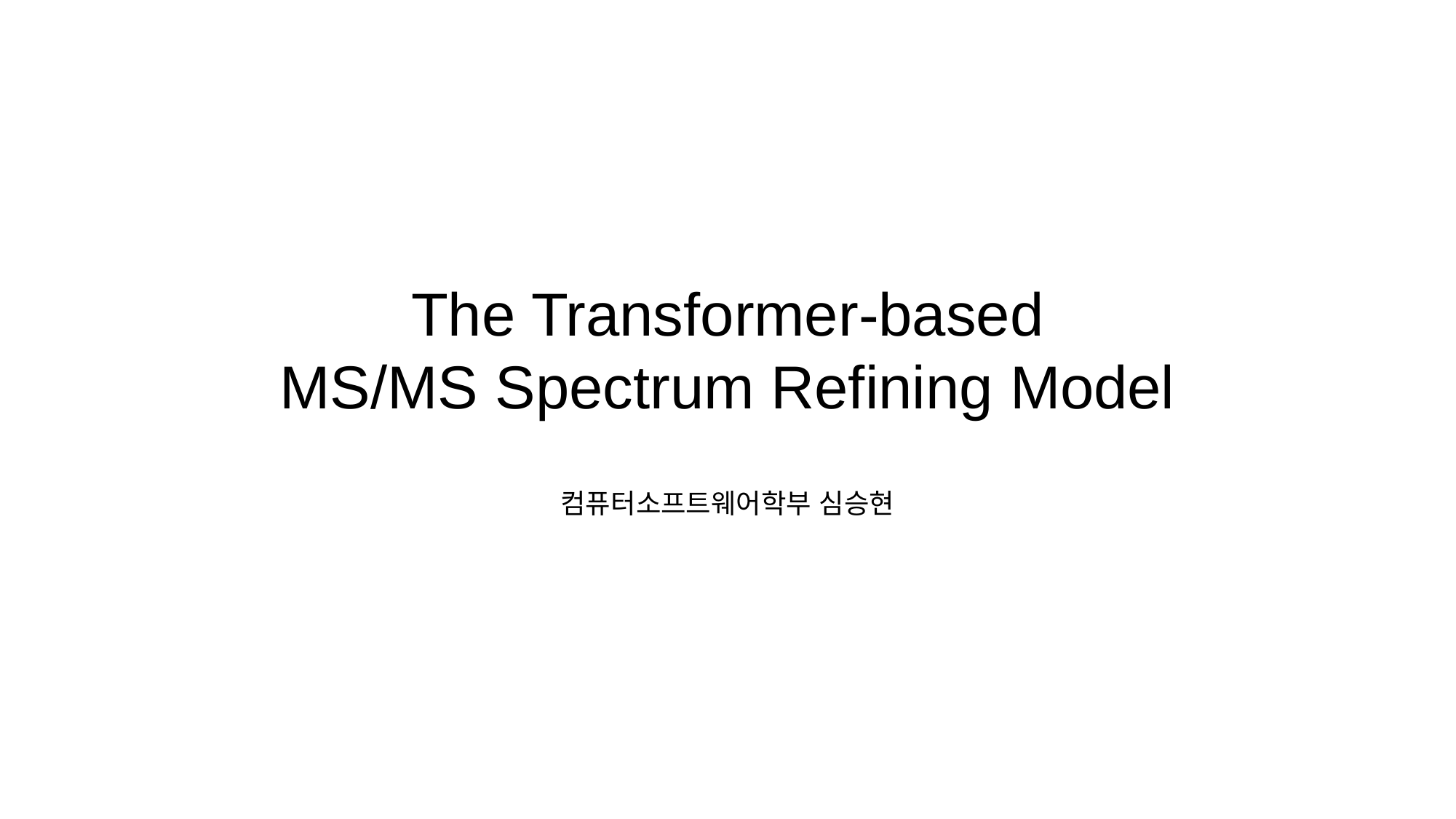

The Transformer-based
MS/MS Spectrum Refining Model

컴퓨터소프트웨어학부 심승현